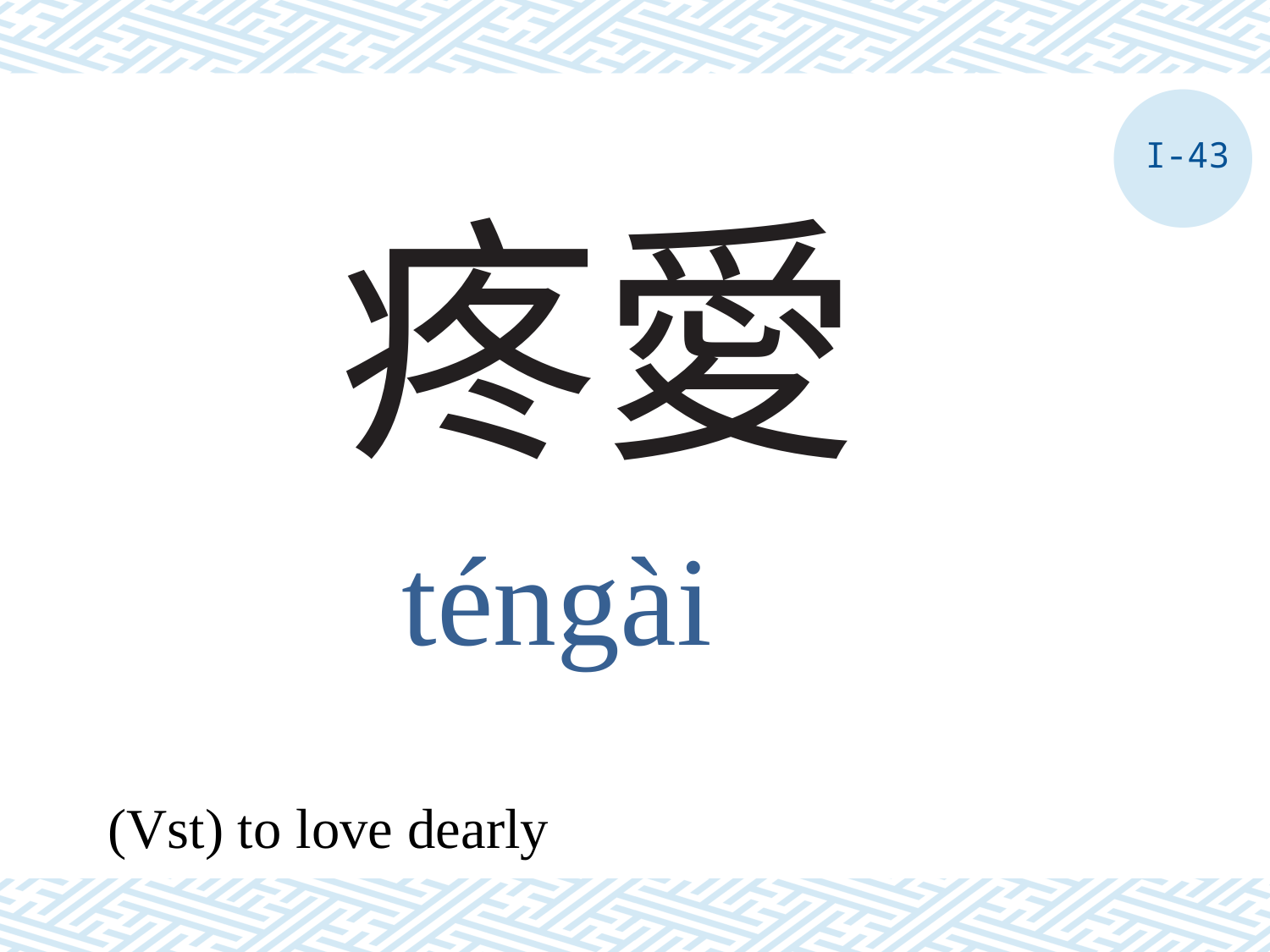

I-43

# 疼愛
téngài
(Vst) to love dearly